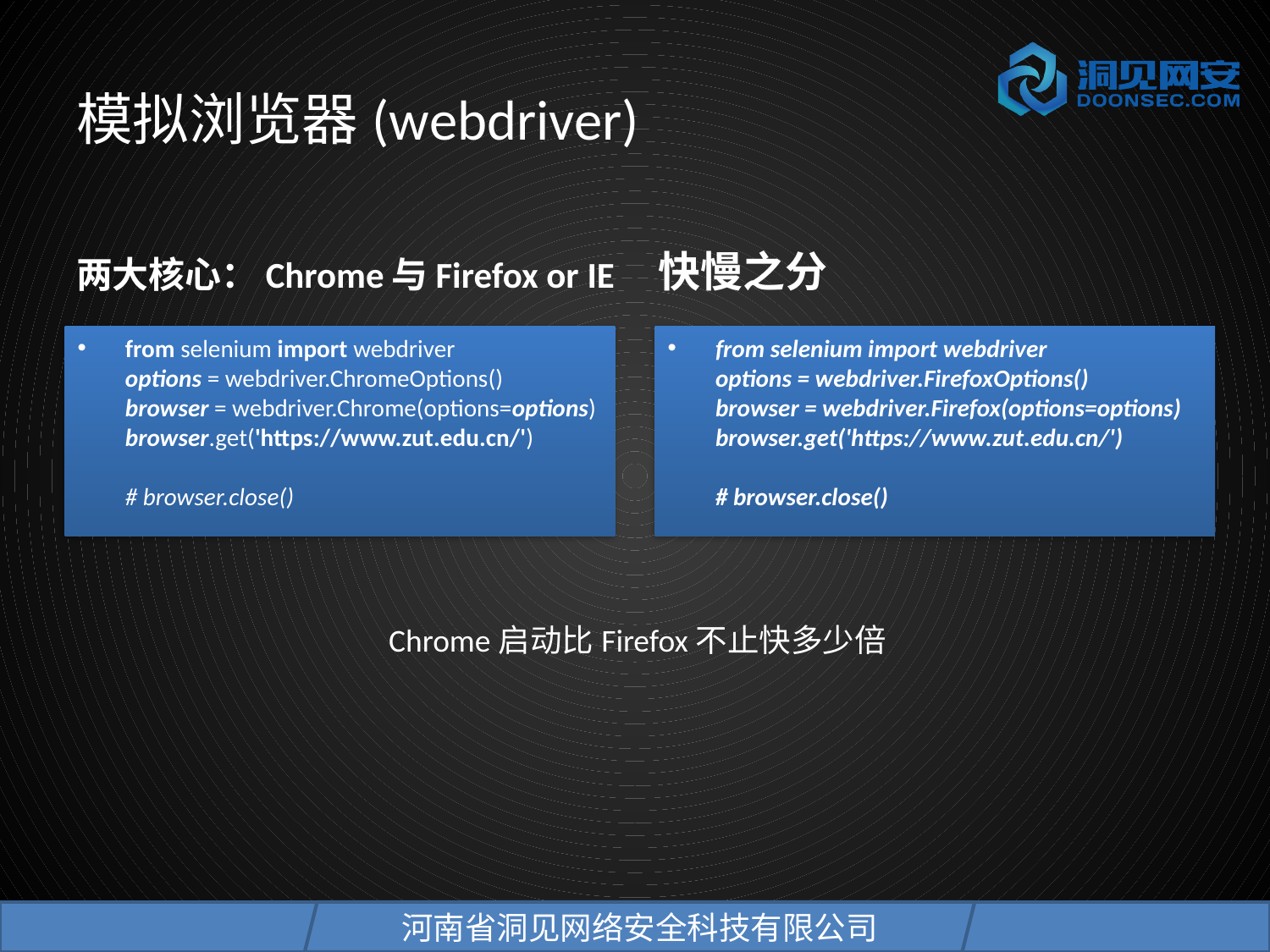

# 模拟浏览器(webdriver)
两大核心：Chrome与Firefox or IE
快慢之分
from selenium import webdriver
options = webdriver.ChromeOptions()
browser = webdriver.Chrome(options=options)
browser.get('https://www.zut.edu.cn/')
# browser.close()

from selenium import webdriver
options = webdriver.FirefoxOptions()
browser = webdriver.Firefox(options=options)
browser.get('https://www.zut.edu.cn/')
# browser.close()
Chrome启动比Firefox不止快多少倍